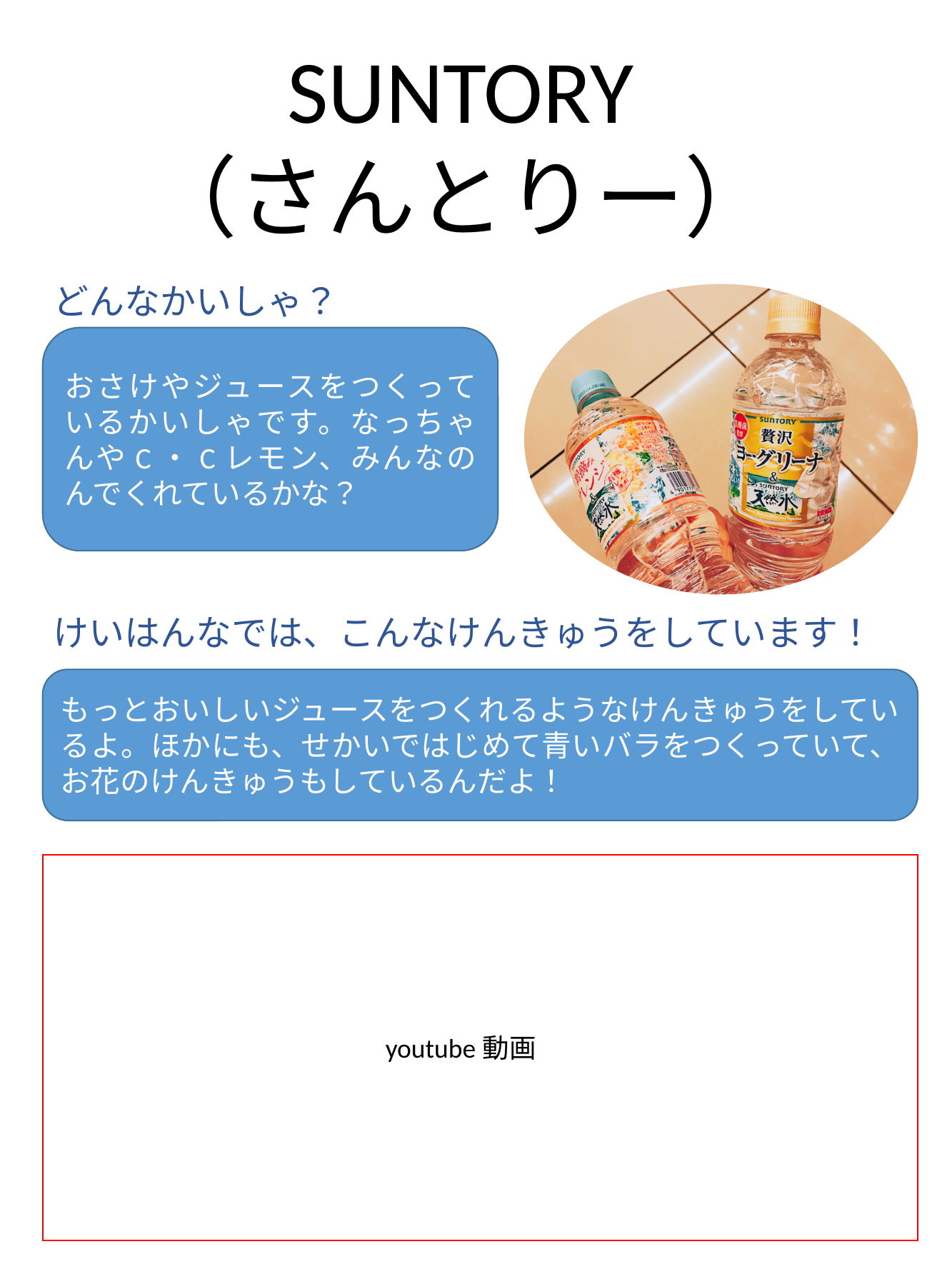

SUNTORY
（さんとりー）
どんなかいしゃ？

おさけやジュースをつくっているかいしゃです。なっちゃんやC・Cレモン、みんなのんでくれているかな？
けいはんなでは、こんなけんきゅうをしています！

もっとおいしいジュースをつくれるようなけんきゅうをしているよ。ほかにも、せかいではじめて青いバラをつくっていて、お花のけんきゅうもしているんだよ！

youtube動画